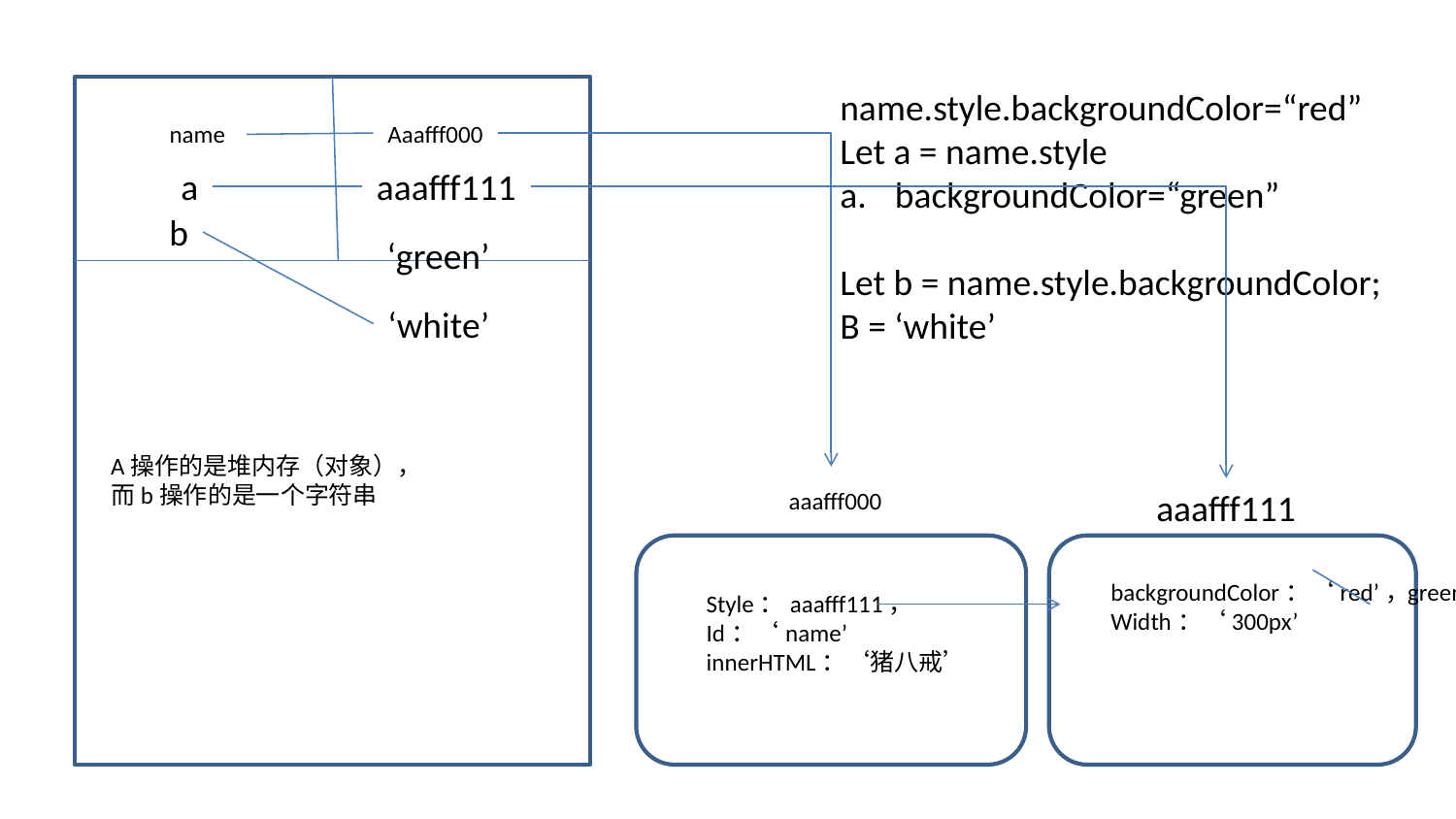

name.style.backgroundColor=“red”
Let a = name.style
backgroundColor=“green”

Let b = name.style.backgroundColor;
B = ‘white’

name
Aaafff000
a
aaafff111
b
‘green’
‘white’
A操作的是堆内存（对象），
而b操作的是一个字符串
aaafff000
aaafff111

backgroundColor：‘red’，
Width：‘300px’
green
Style：aaafff111，
Id：‘name’
innerHTML：‘猪八戒’